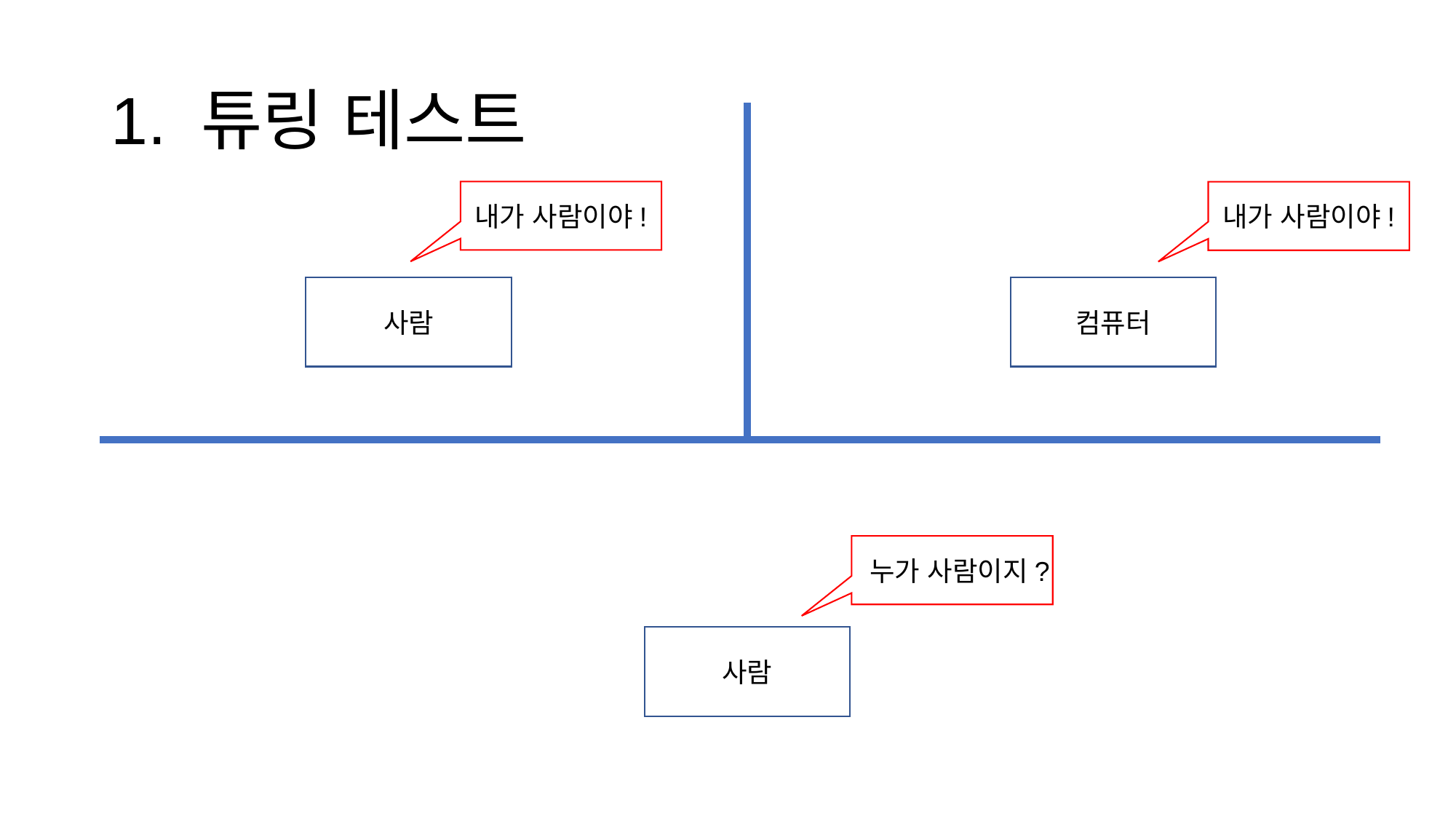

# 1. 튜링 테스트
내가 사람이야!
내가 사람이야!
컴퓨터
사람
누가 사람이지?
사람